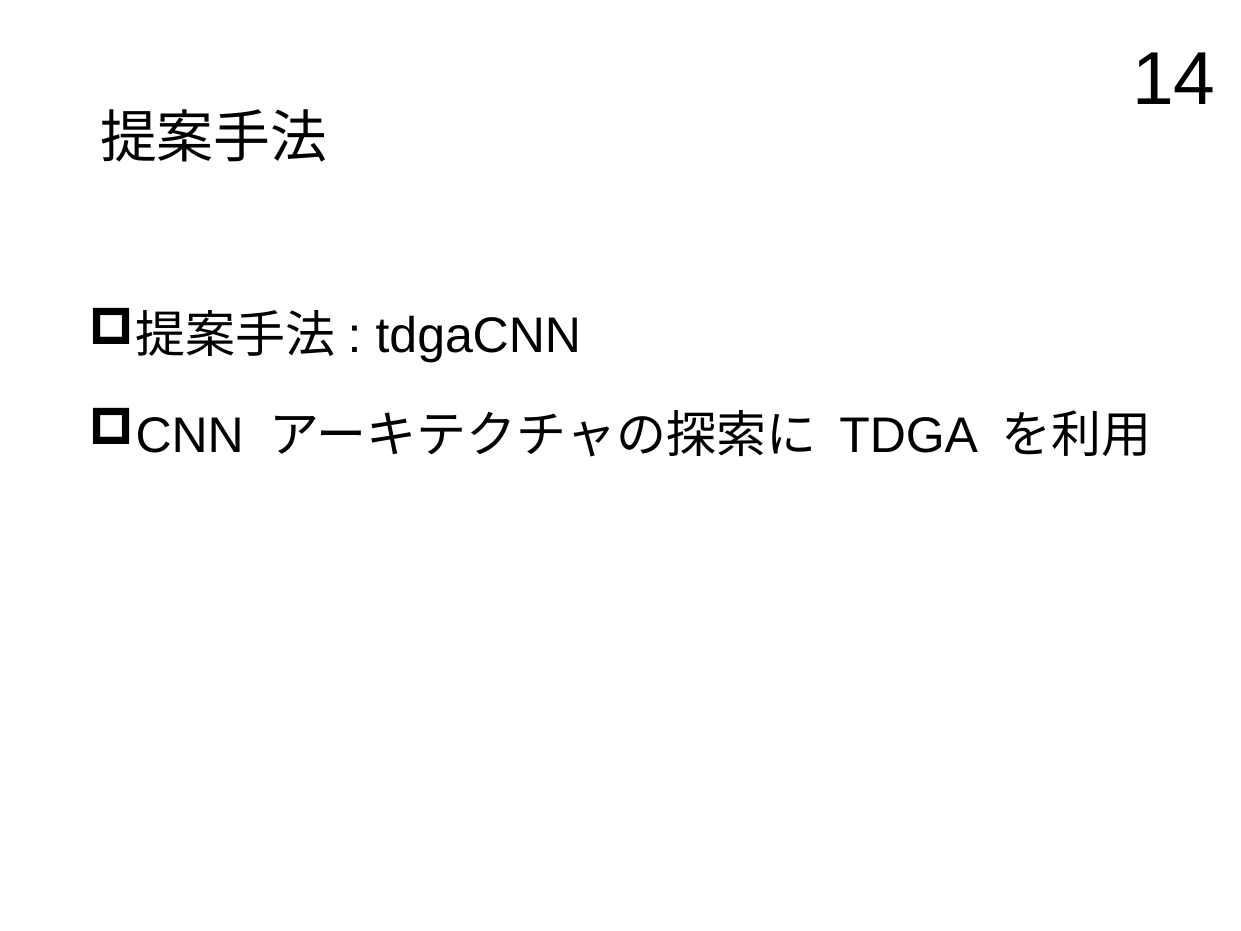

# 提案手法
14
提案手法: tdgaCNN

CNN アーキテクチャの探索に TDGA を利用